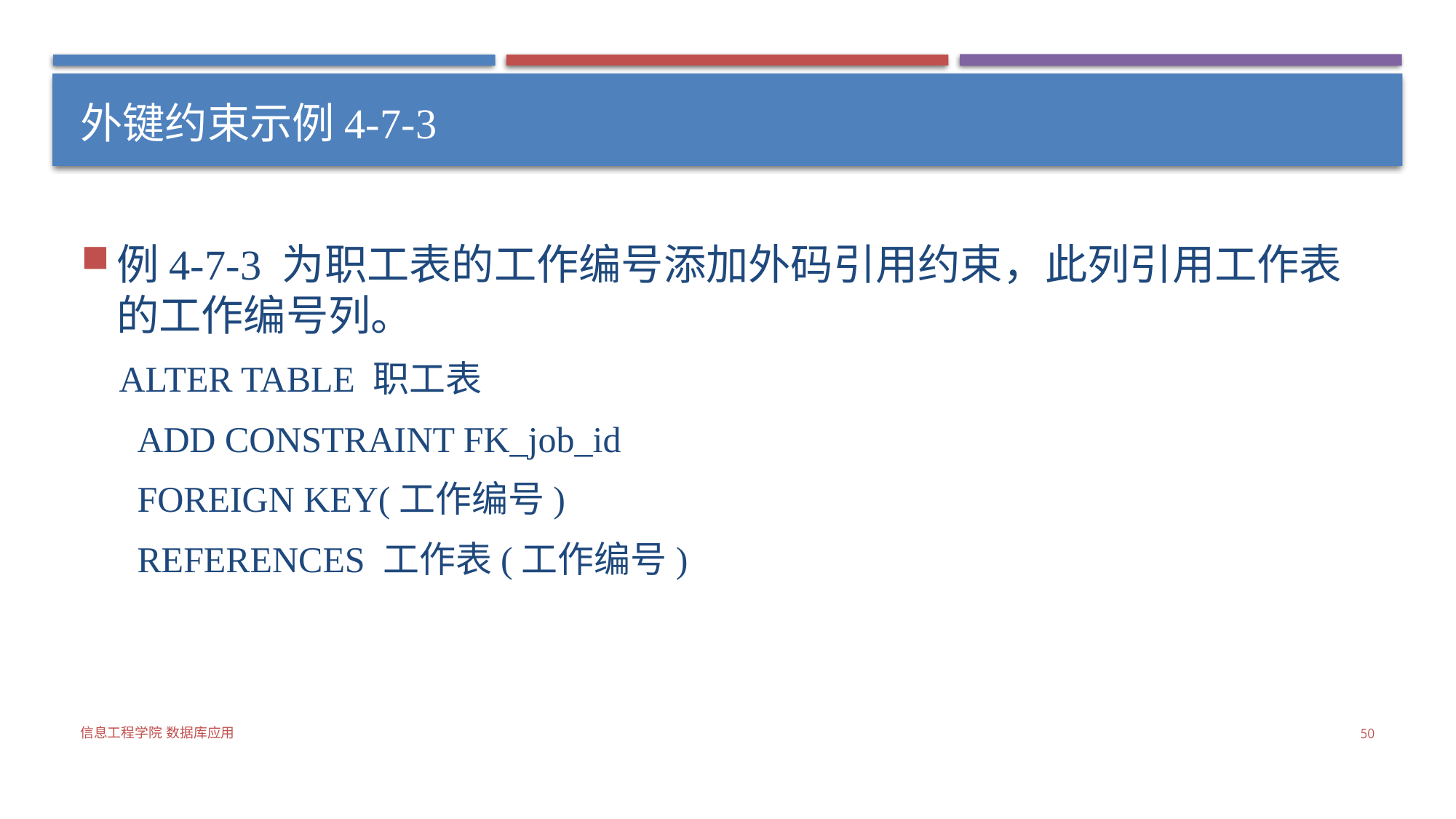

# 外键约束示例4-7-3
例4-7-3 为职工表的工作编号添加外码引用约束，此列引用工作表的工作编号列。
ALTER TABLE 职工表
  ADD CONSTRAINT FK_job_id
  FOREIGN KEY(工作编号)
  REFERENCES 工作表(工作编号)

信息工程学院 数据库应用
50